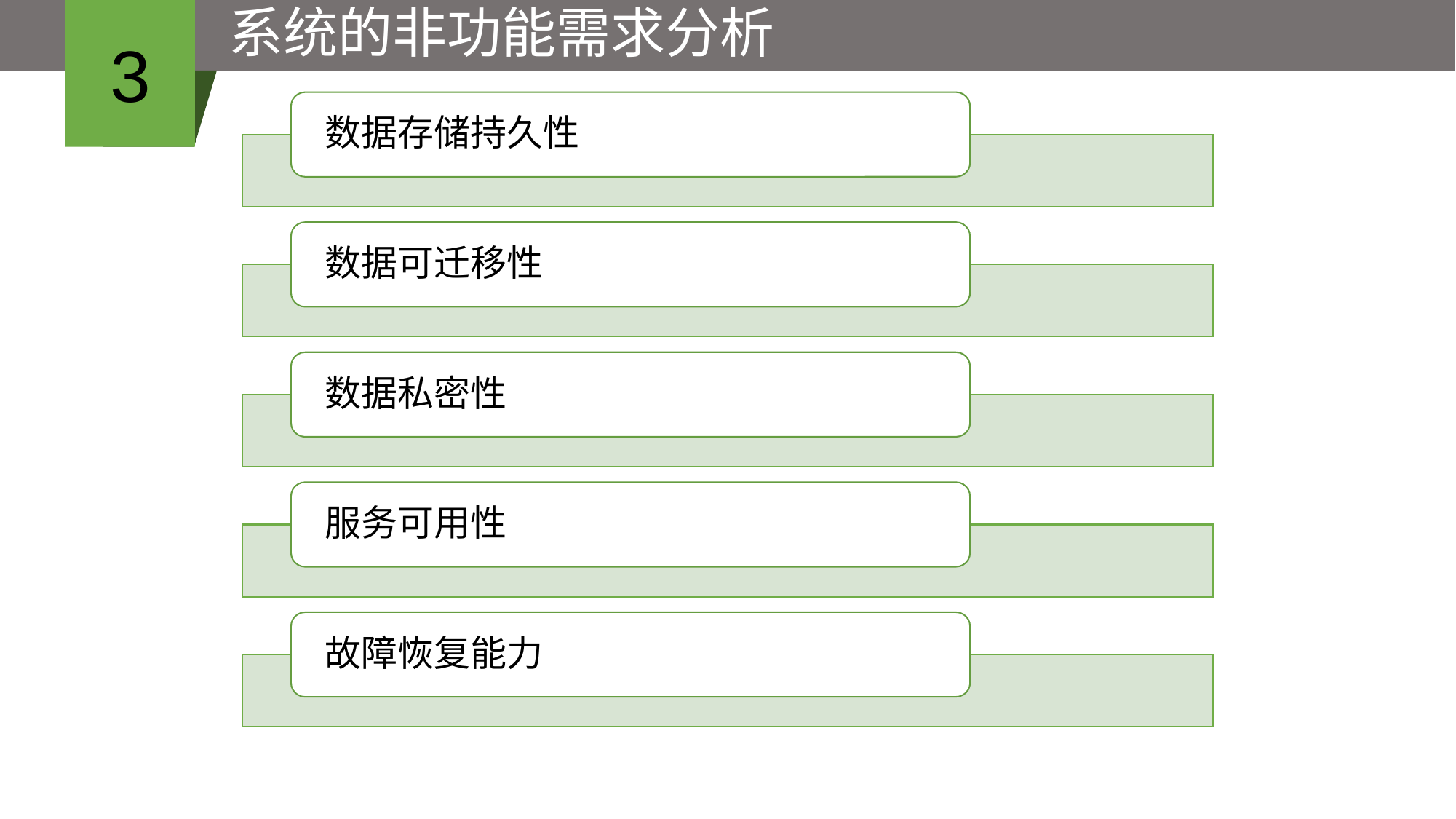

系统的非功能需求分析
3

数据存储持久性
数据可迁移性
数据私密性
服务可用性
故障恢复能力